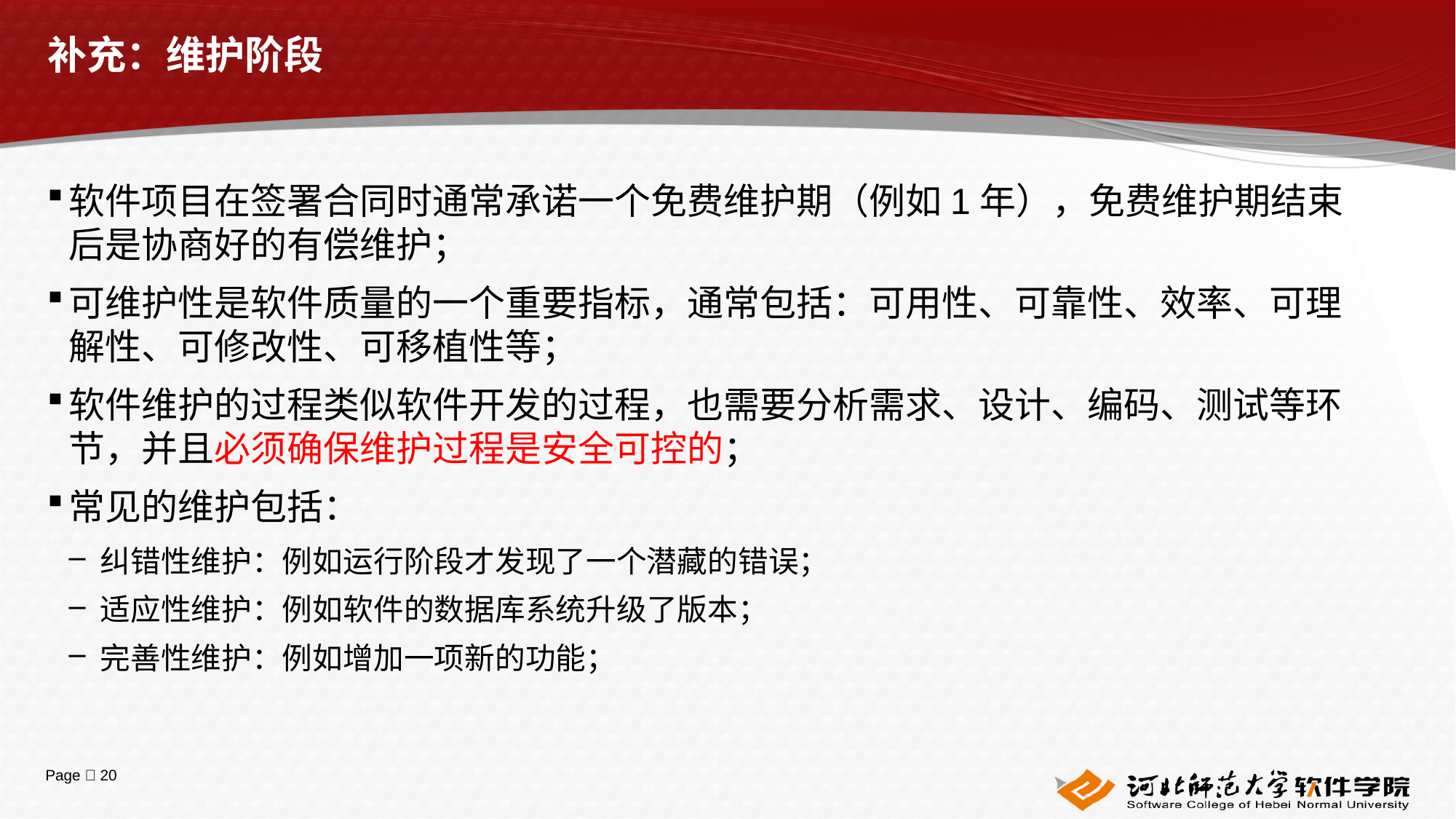

# 补充：维护阶段
软件项目在签署合同时通常承诺一个免费维护期（例如1年），免费维护期结束后是协商好的有偿维护；
可维护性是软件质量的一个重要指标，通常包括：可用性、可靠性、效率、可理解性、可修改性、可移植性等；
软件维护的过程类似软件开发的过程，也需要分析需求、设计、编码、测试等环节，并且必须确保维护过程是安全可控的；
常见的维护包括：
纠错性维护：例如运行阶段才发现了一个潜藏的错误；
适应性维护：例如软件的数据库系统升级了版本；
完善性维护：例如增加一项新的功能；